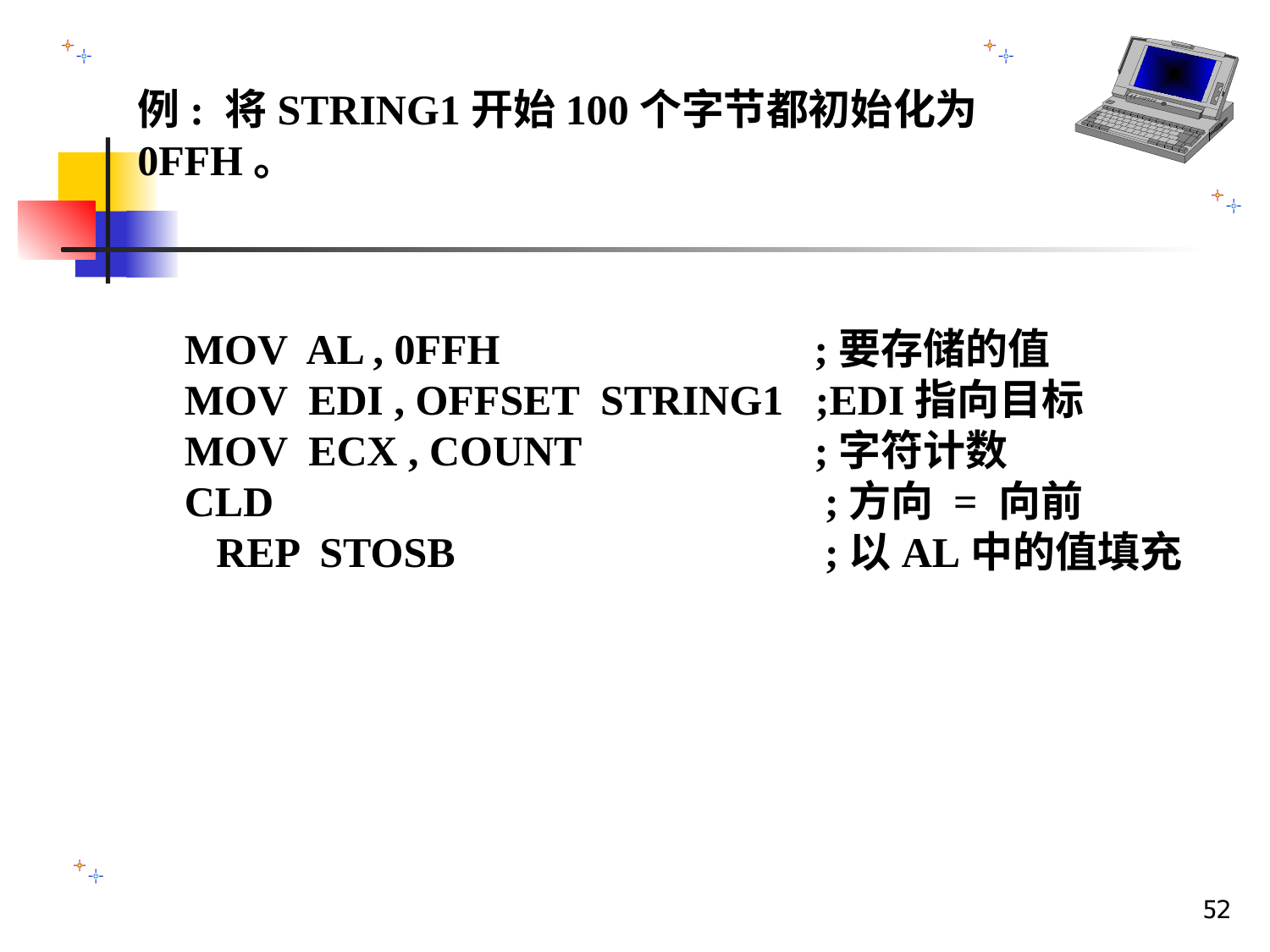

例: 将STRING1开始100个字节都初始化为0FFH。
MOV  AL , 0FFH                      	   ;要存储的值
MOV  EDI , OFFSET  STRING1   ;EDI指向目标
MOV  ECX , COUNT                      ;字符计数
CLD                                  		    ;方向 = 向前
   REP  STOSB                            	    ;以AL中的值填充
52